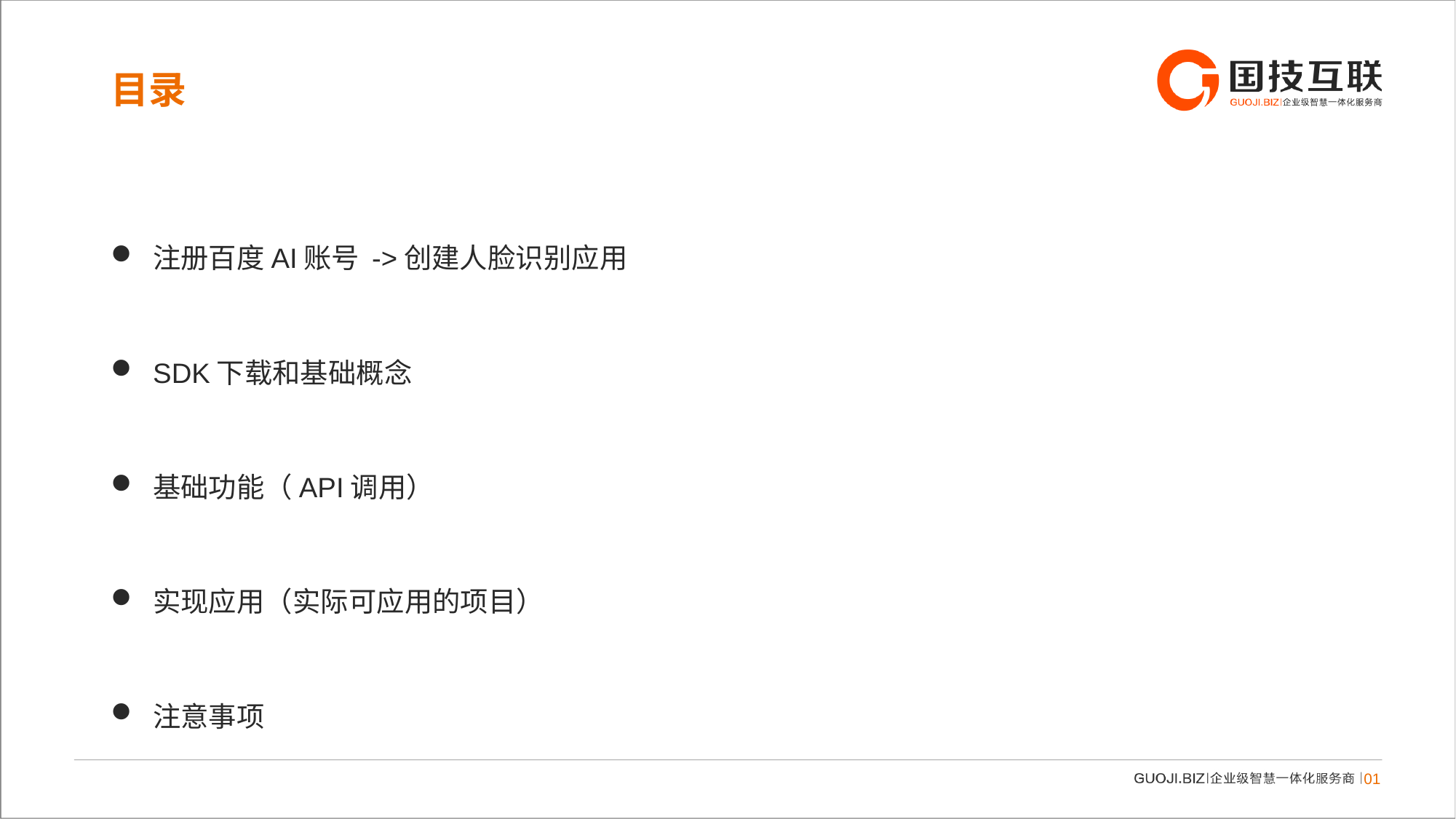

# 目录
注册百度AI账号 ->创建人脸识别应用
SDK下载和基础概念
基础功能（API调用）
实现应用（实际可应用的项目）
注意事项
01